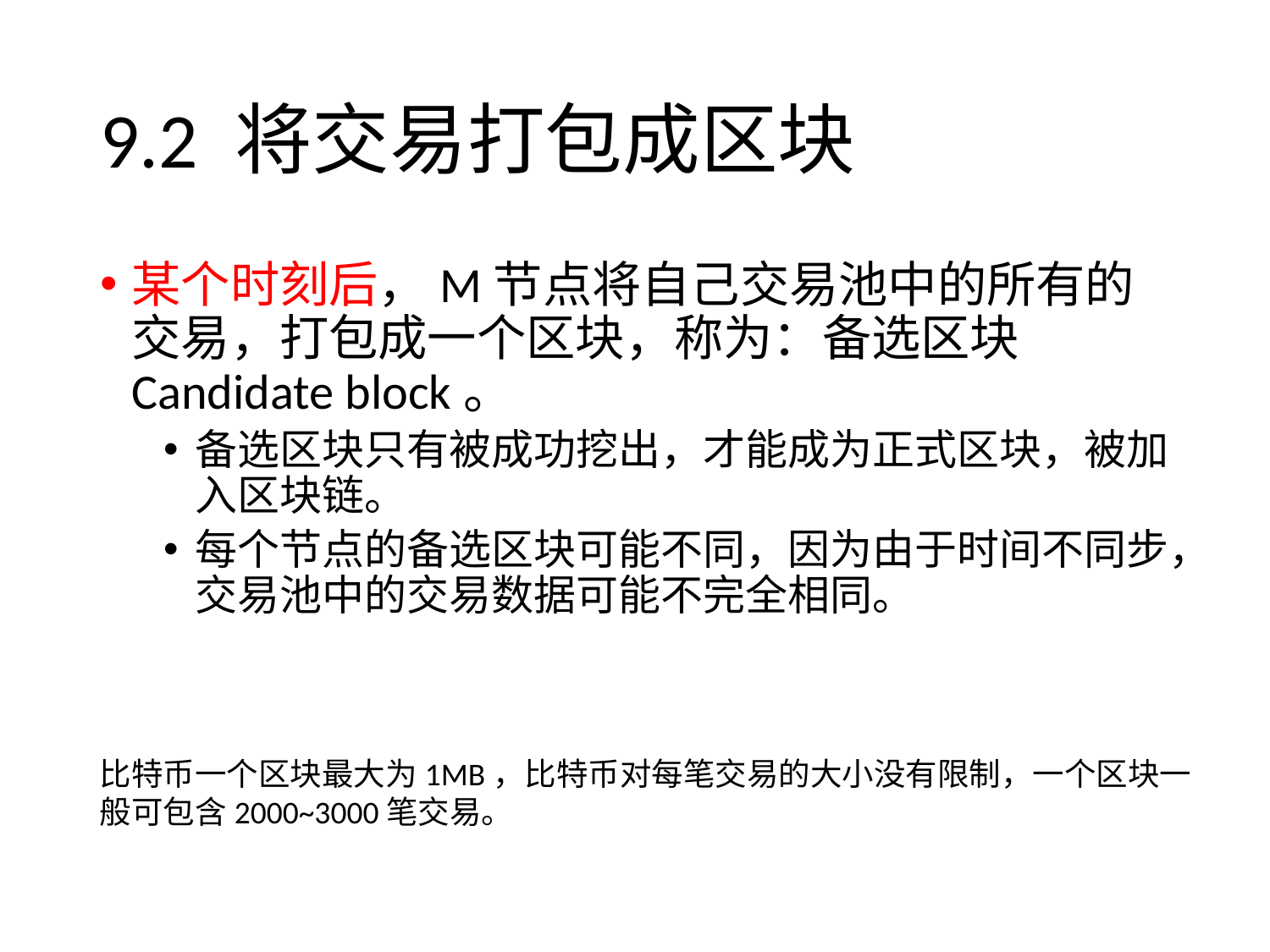

# 9.2 将交易打包成区块
某个时刻后，M节点将自己交易池中的所有的交易，打包成一个区块，称为：备选区块Candidate block。
备选区块只有被成功挖出，才能成为正式区块，被加入区块链。
每个节点的备选区块可能不同，因为由于时间不同步，交易池中的交易数据可能不完全相同。
比特币一个区块最大为1MB，比特币对每笔交易的大小没有限制，一个区块一般可包含2000~3000笔交易。